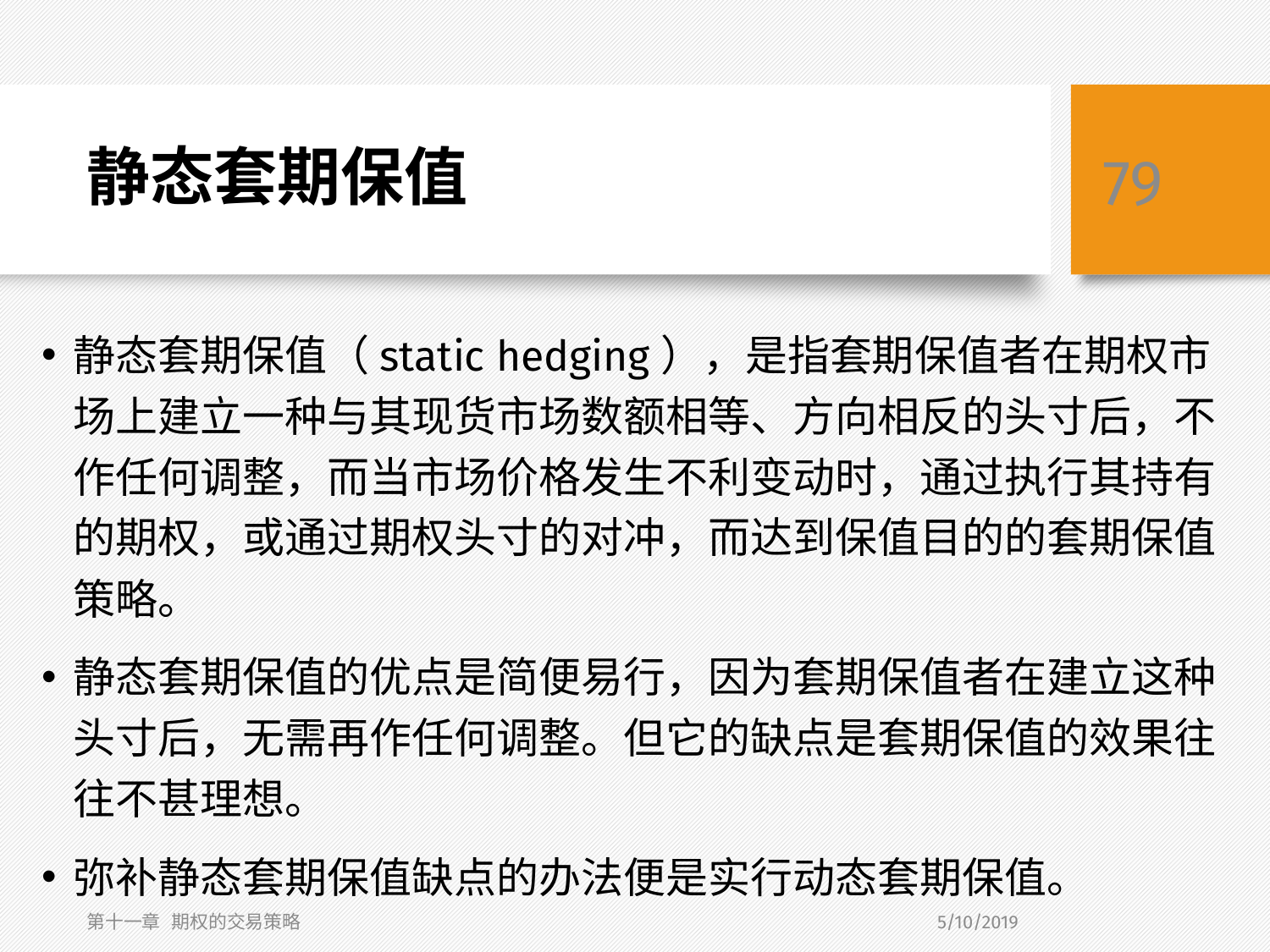

# 静态套期保值
79
静态套期保值（static hedging），是指套期保值者在期权市场上建立一种与其现货市场数额相等、方向相反的头寸后，不作任何调整，而当市场价格发生不利变动时，通过执行其持有的期权，或通过期权头寸的对冲，而达到保值目的的套期保值策略。
静态套期保值的优点是简便易行，因为套期保值者在建立这种头寸后，无需再作任何调整。但它的缺点是套期保值的效果往往不甚理想。
弥补静态套期保值缺点的办法便是实行动态套期保值。
5/10/2019
第十一章  期权的交易策略